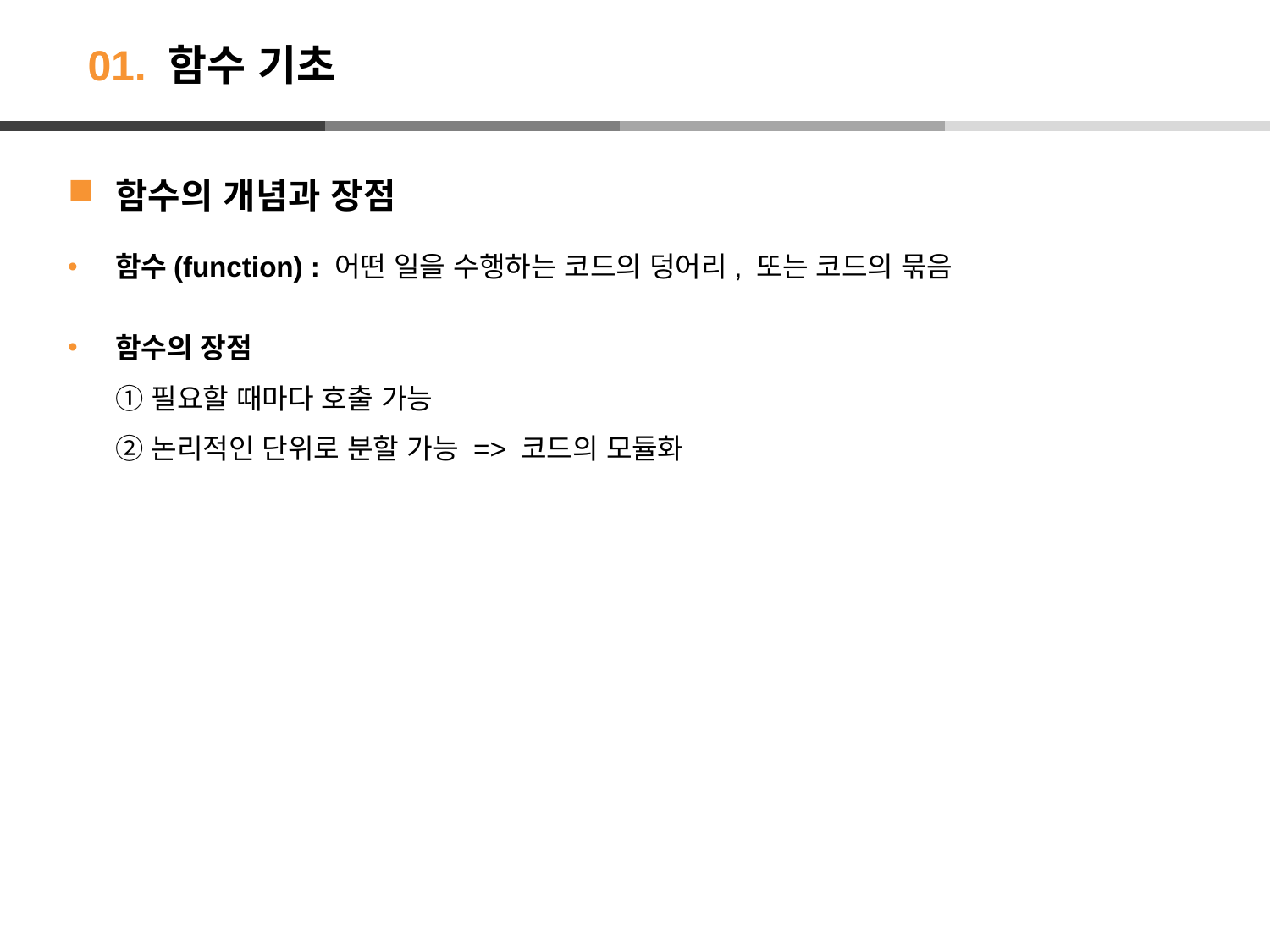

# 01. 함수 기초
함수의 개념과 장점
함수(function) : 어떤 일을 수행하는 코드의 덩어리, 또는 코드의 묶음
함수의 장점
① 필요할 때마다 호출 가능
② 논리적인 단위로 분할 가능 => 코드의 모듈화